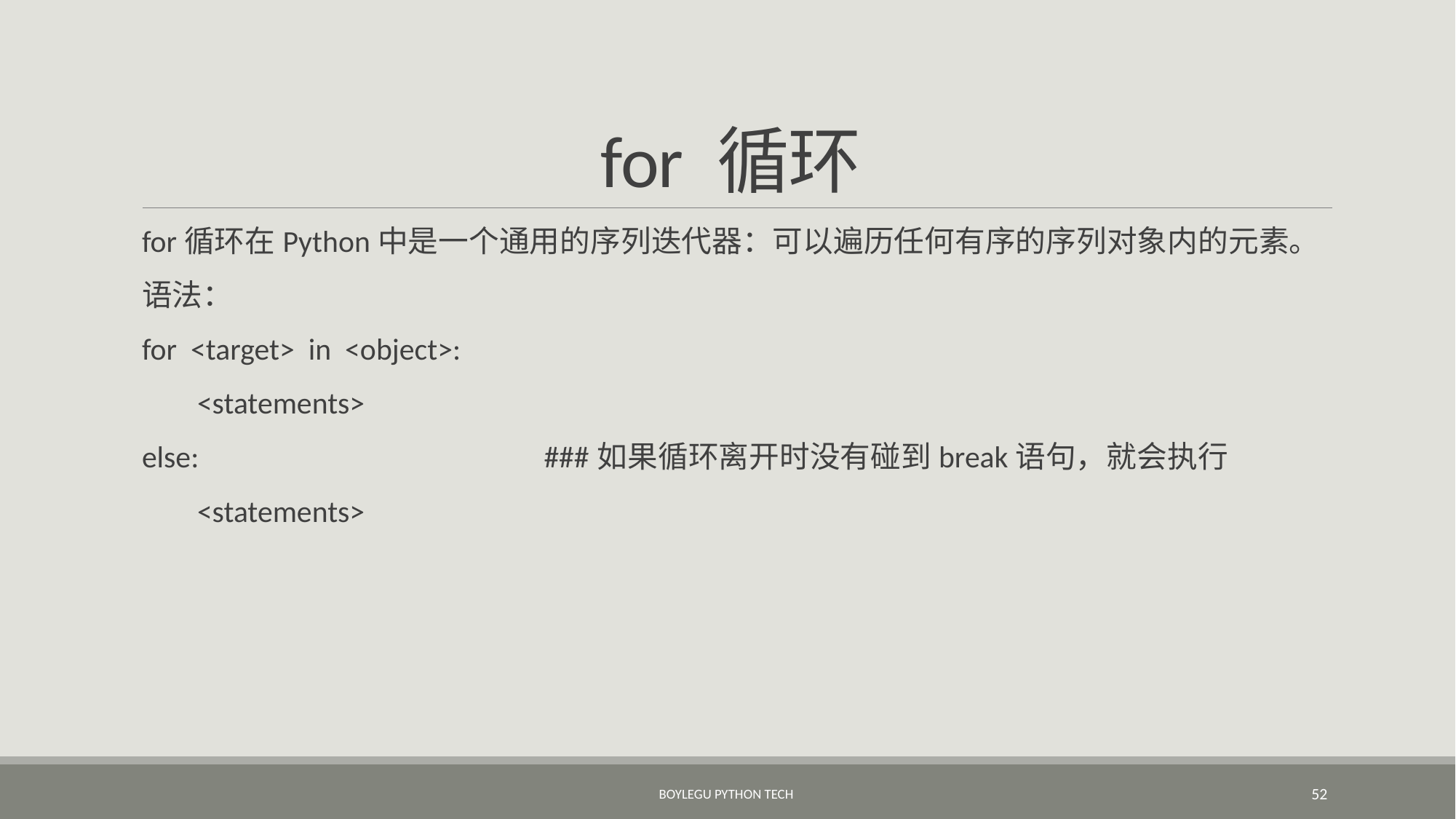

# for 循环
for循环在Python中是一个通用的序列迭代器：可以遍历任何有序的序列对象内的元素。
语法：
for  <target>  in  <object>:
        <statements>
else:                                                  ###如果循环离开时没有碰到break语句，就会执行
        <statements>

BoyleGu Python Tech
52